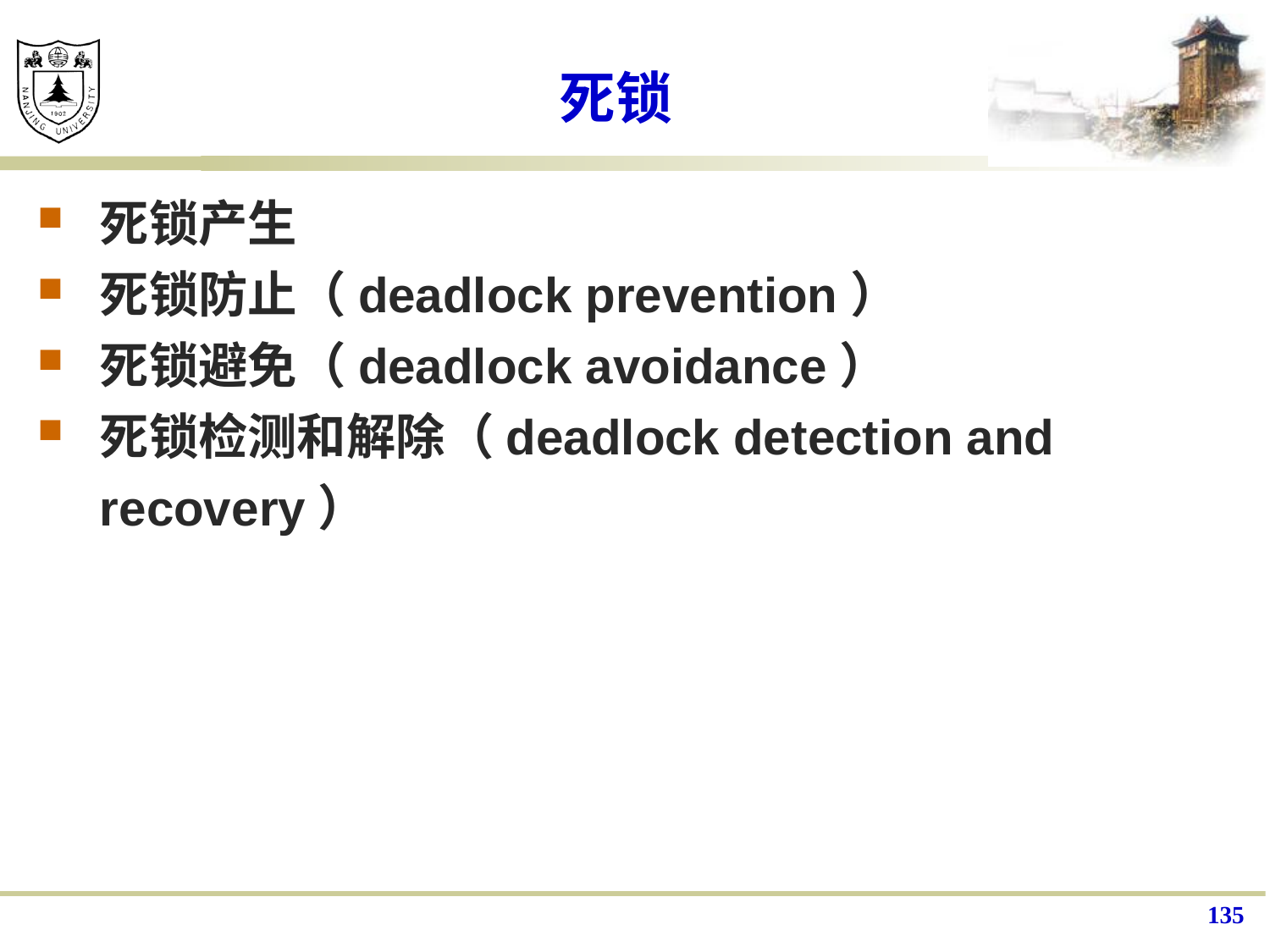

# 死锁
死锁产生
死锁防止（deadlock prevention）
死锁避免（deadlock avoidance）
死锁检测和解除（deadlock detection and recovery）

135